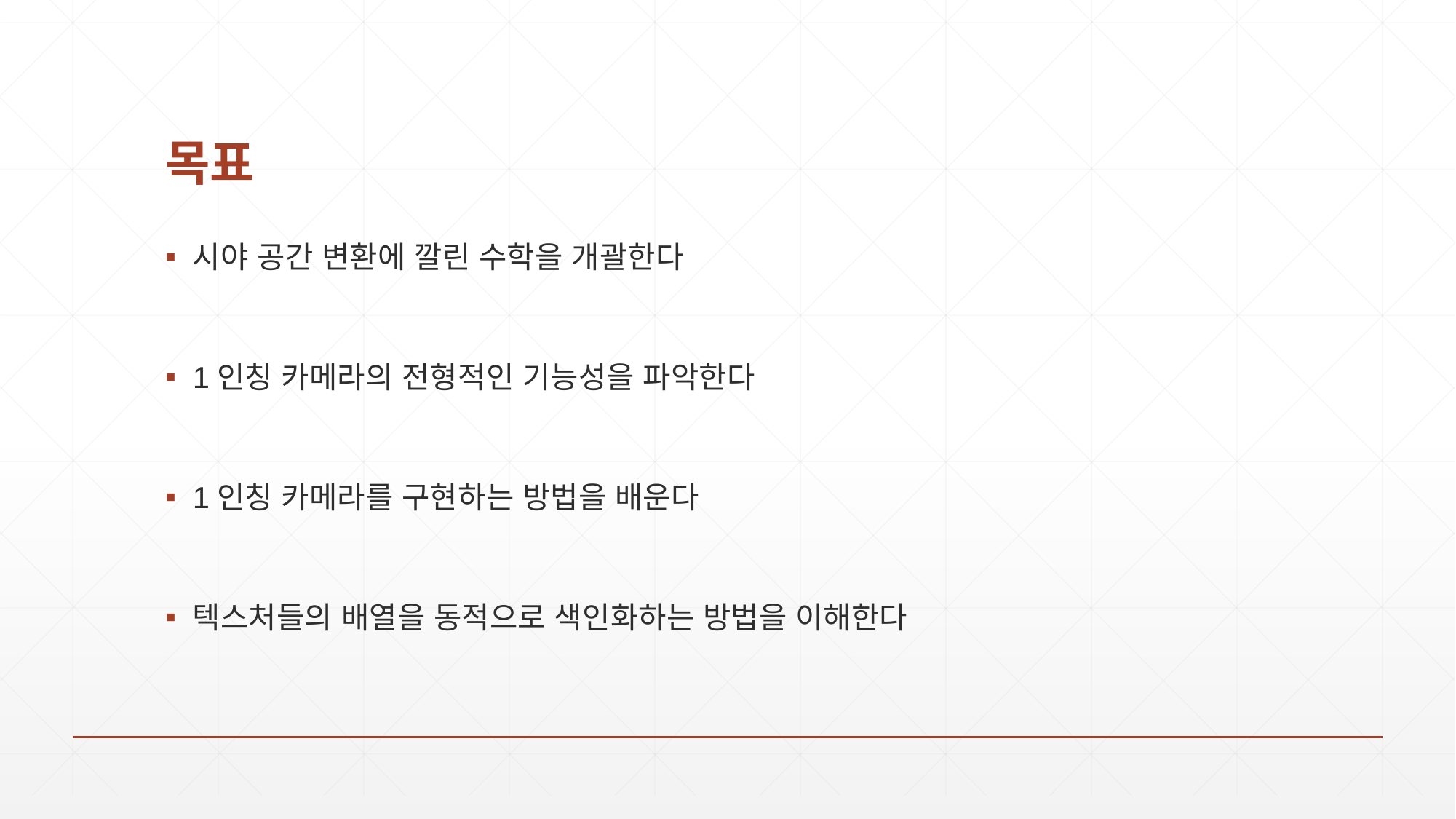

# 목표
시야 공간 변환에 깔린 수학을 개괄한다

1인칭 카메라의 전형적인 기능성을 파악한다

1인칭 카메라를 구현하는 방법을 배운다

텍스처들의 배열을 동적으로 색인화하는 방법을 이해한다